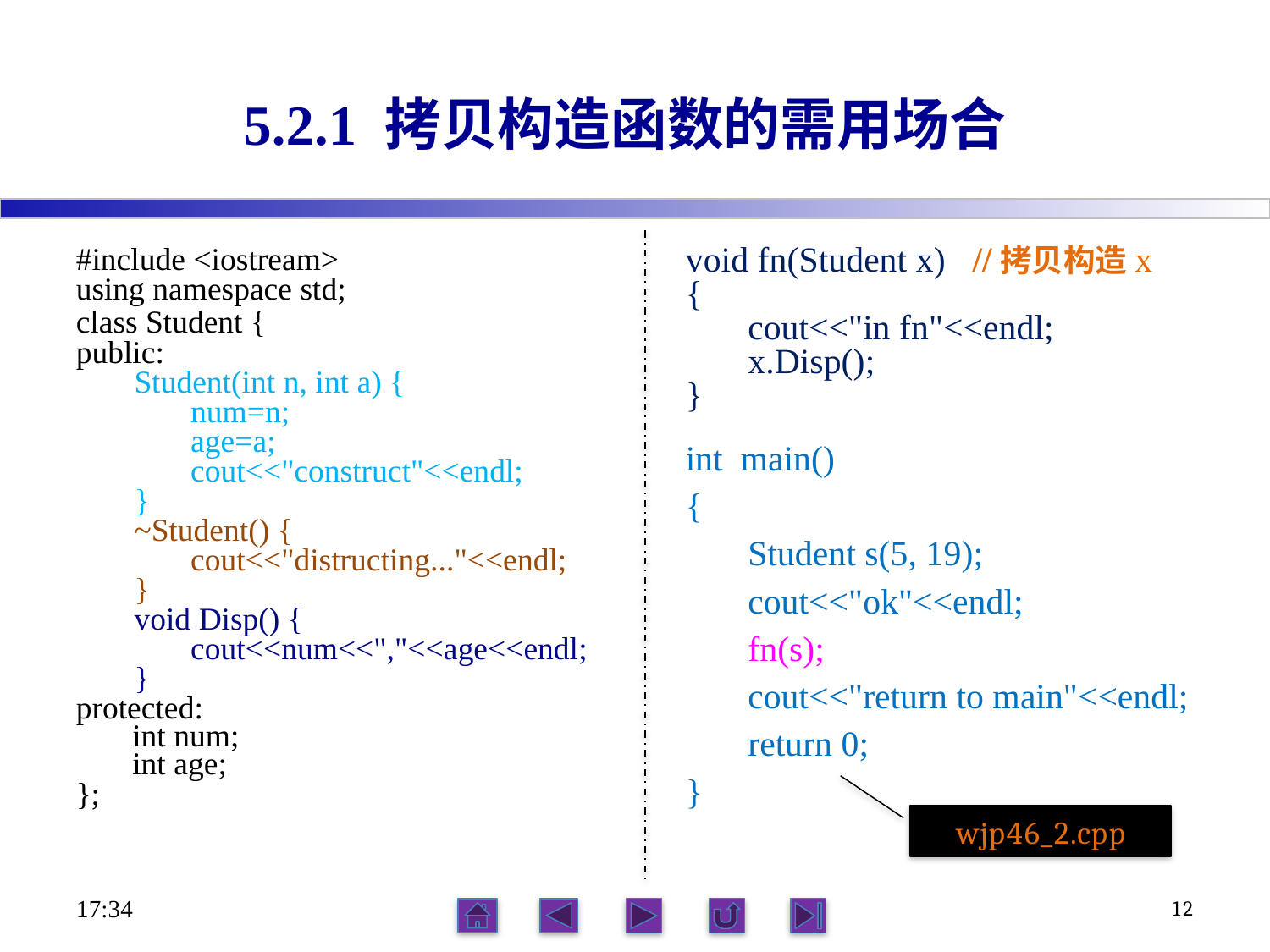

# 5.2.1 拷贝构造函数的需用场合
void fn(Student x)   //拷贝构造x
{
       cout<<"in fn"<<endl;
       x.Disp();
}
int  main()
{
       Student s(5, 19);
       cout<<"ok"<<endl;
       fn(s);
       cout<<"return to main"<<endl;
       return 0;
}
#include <iostream>
using namespace std;
class Student {
public:
 Student(int n, int a) {
        num=n;
        age=a;
        cout<<"construct"<<endl;
 }
 ~Student() {
        cout<<"distructing..."<<endl;
 }
 void Disp() {
        cout<<num<<","<<age<<endl;
 }
protected:
       int num;
       int age;
};
wjp46_2.cpp
17:34
12